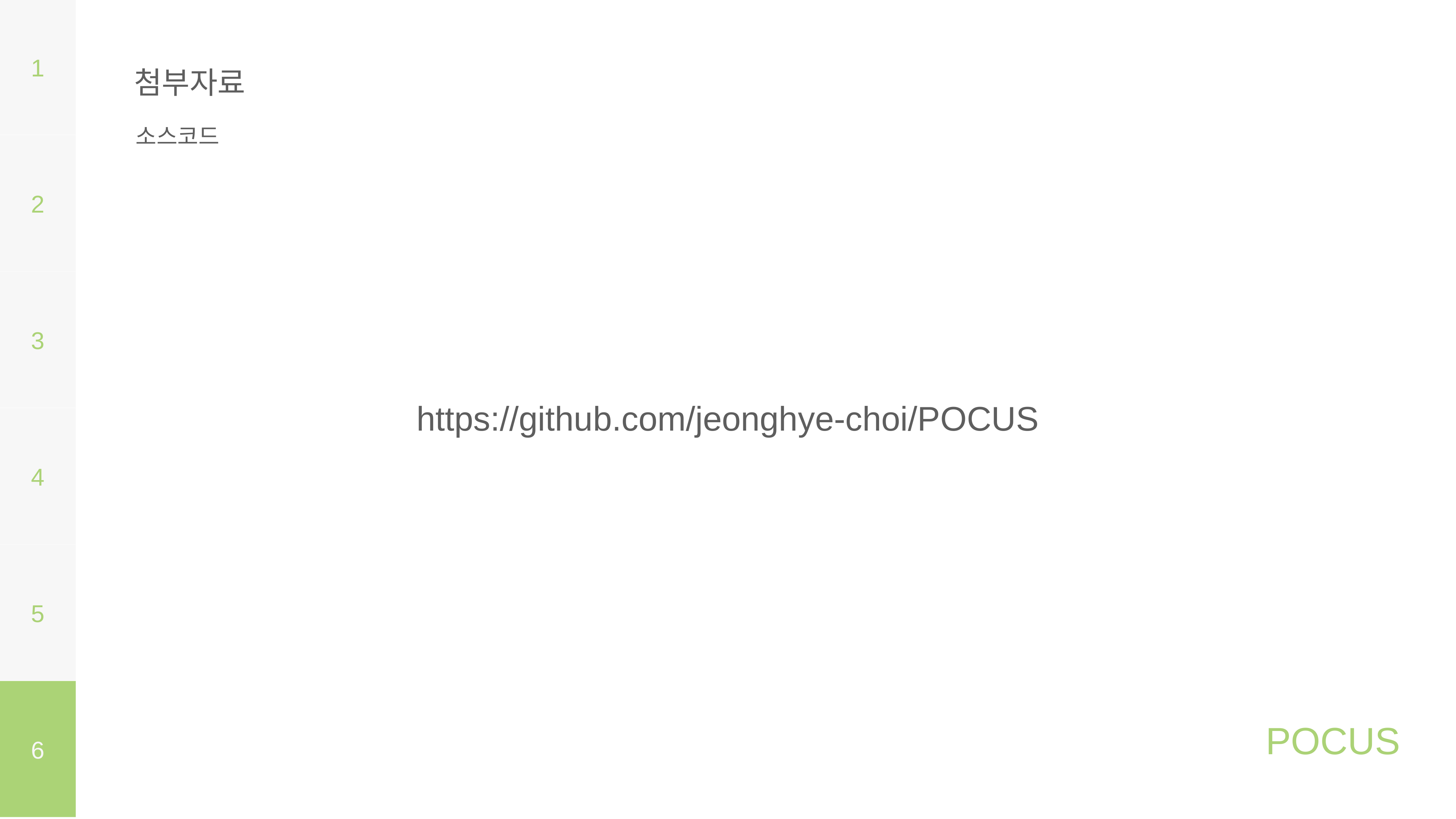

1
첨부자료
소스코드
2
3
https://github.com/jeonghye-choi/POCUS
4
5
6
POCUS